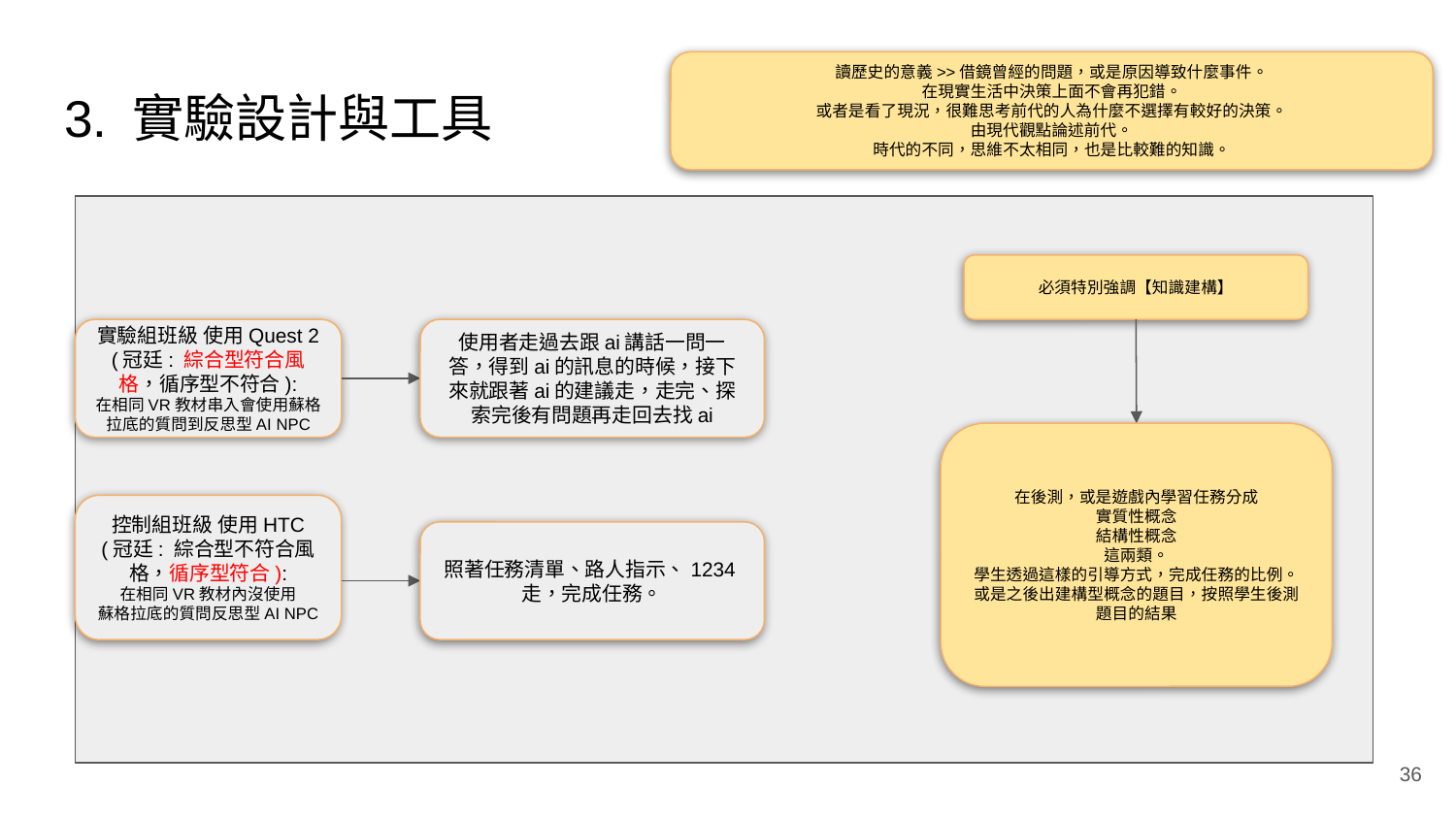

讀歷史的意義>>借鏡曾經的問題，或是原因導致什麼事件。
在現實生活中決策上面不會再犯錯。
或者是看了現況，很難思考前代的人為什麼不選擇有較好的決策。
由現代觀點論述前代。
時代的不同，思維不太相同，也是比較難的知識。
# 3. 實驗設計與工具

必須特別強調【知識建構】
實驗組班級 使用Quest 2
(冠廷: 綜合型符合風格，循序型不符合):
在相同VR教材串入會使用蘇格拉底的質問到反思型AI NPC
使用者走過去跟ai講話一問一答，得到ai的訊息的時候，接下來就跟著ai的建議走，走完、探索完後有問題再走回去找ai
在後測，或是遊戲內學習任務分成
實質性概念
結構性概念
這兩類。
學生透過這樣的引導方式，完成任務的比例。
或是之後出建構型概念的題目，按照學生後測題目的結果
控制組班級 使用HTC
(冠廷: 綜合型不符合風格，循序型符合):
在相同VR教材內沒使用
蘇格拉底的質問反思型AI NPC
照著任務清單、路人指示、1234走，完成任務。
36